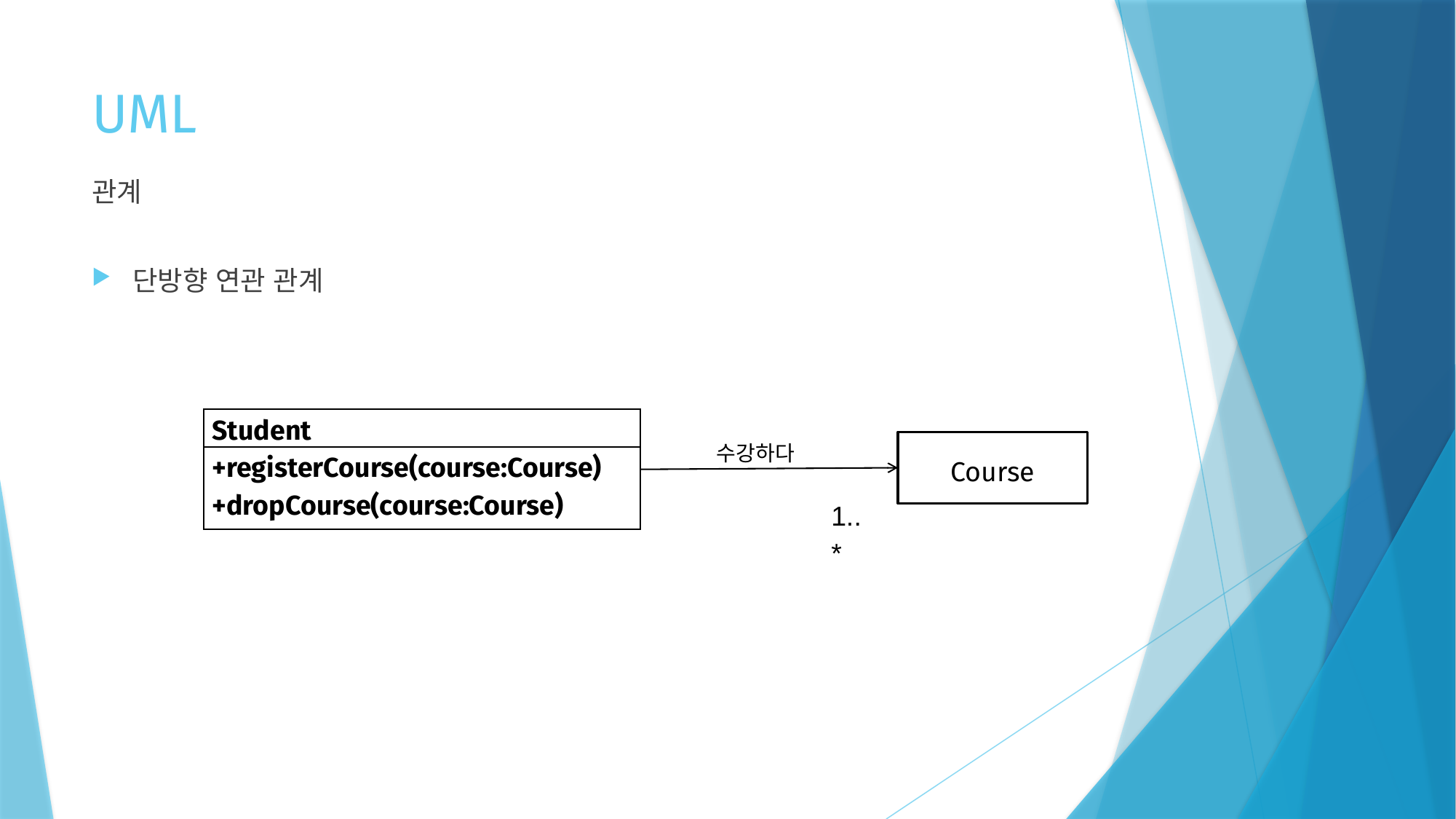

# UML
관계
단방향 연관 관계
| Student |
| --- |
| +registerCourse(course:Course) +dropCourse(course:Course) |
수강하다
Course
1..*